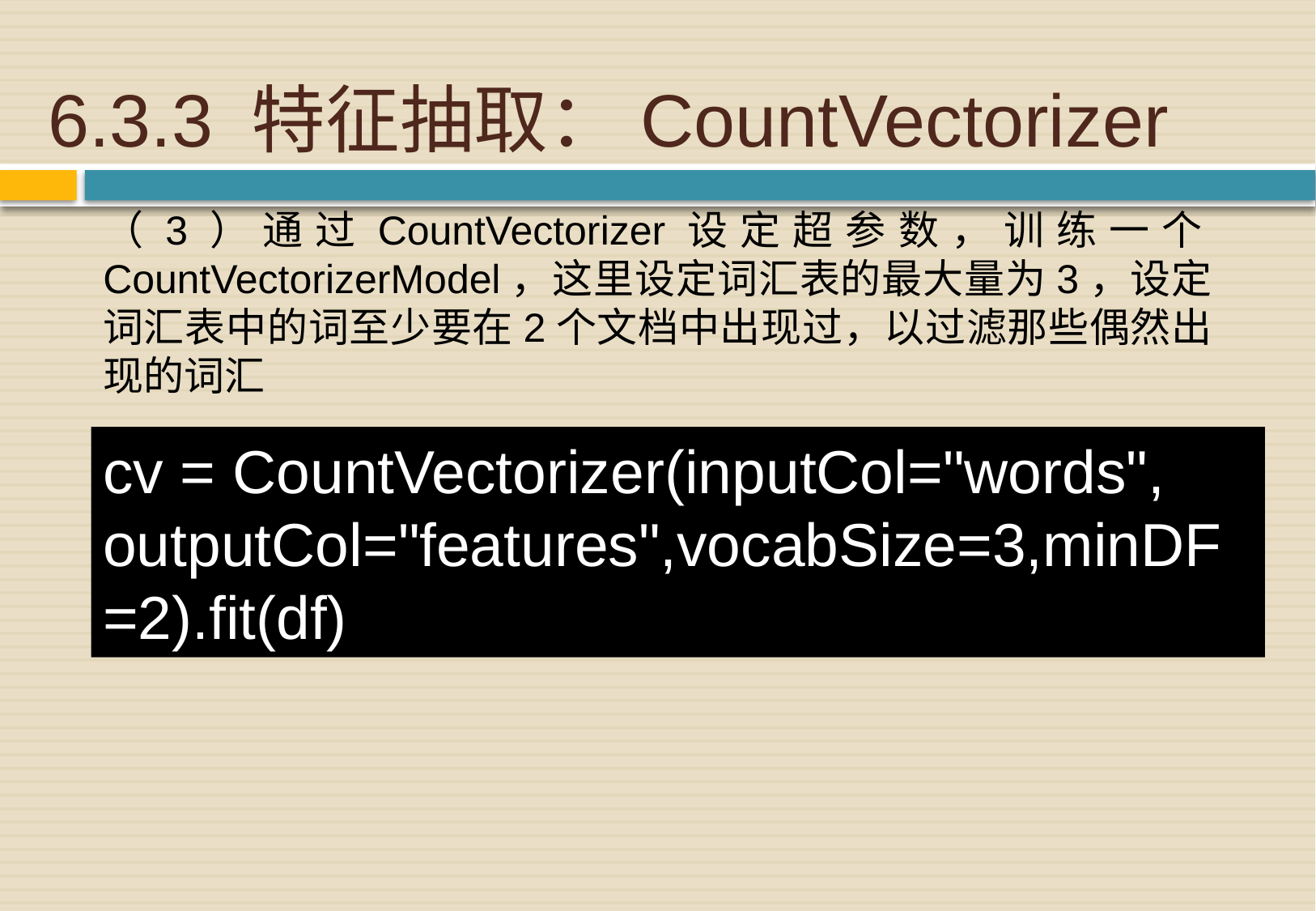

# 6.3.3 特征抽取：CountVectorizer
（3）通过CountVectorizer设定超参数，训练一个CountVectorizerModel，这里设定词汇表的最大量为3，设定词汇表中的词至少要在2个文档中出现过，以过滤那些偶然出现的词汇
cv = CountVectorizer(inputCol="words", outputCol="features",vocabSize=3,minDF=2).fit(df)